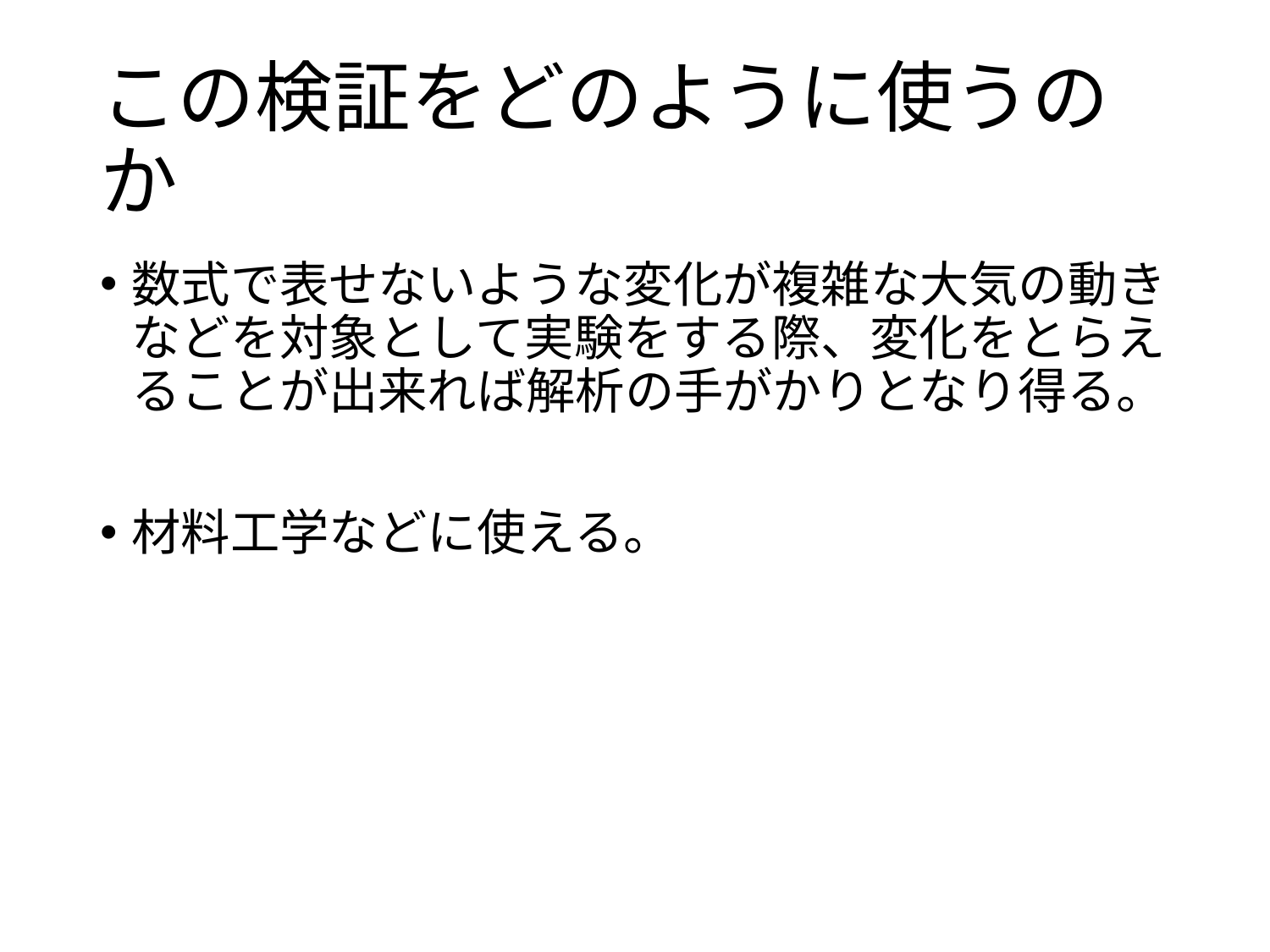

# この検証をどのように使うのか
数式で表せないような変化が複雑な大気の動きなどを対象として実験をする際、変化をとらえることが出来れば解析の手がかりとなり得る。

材料工学などに使える。